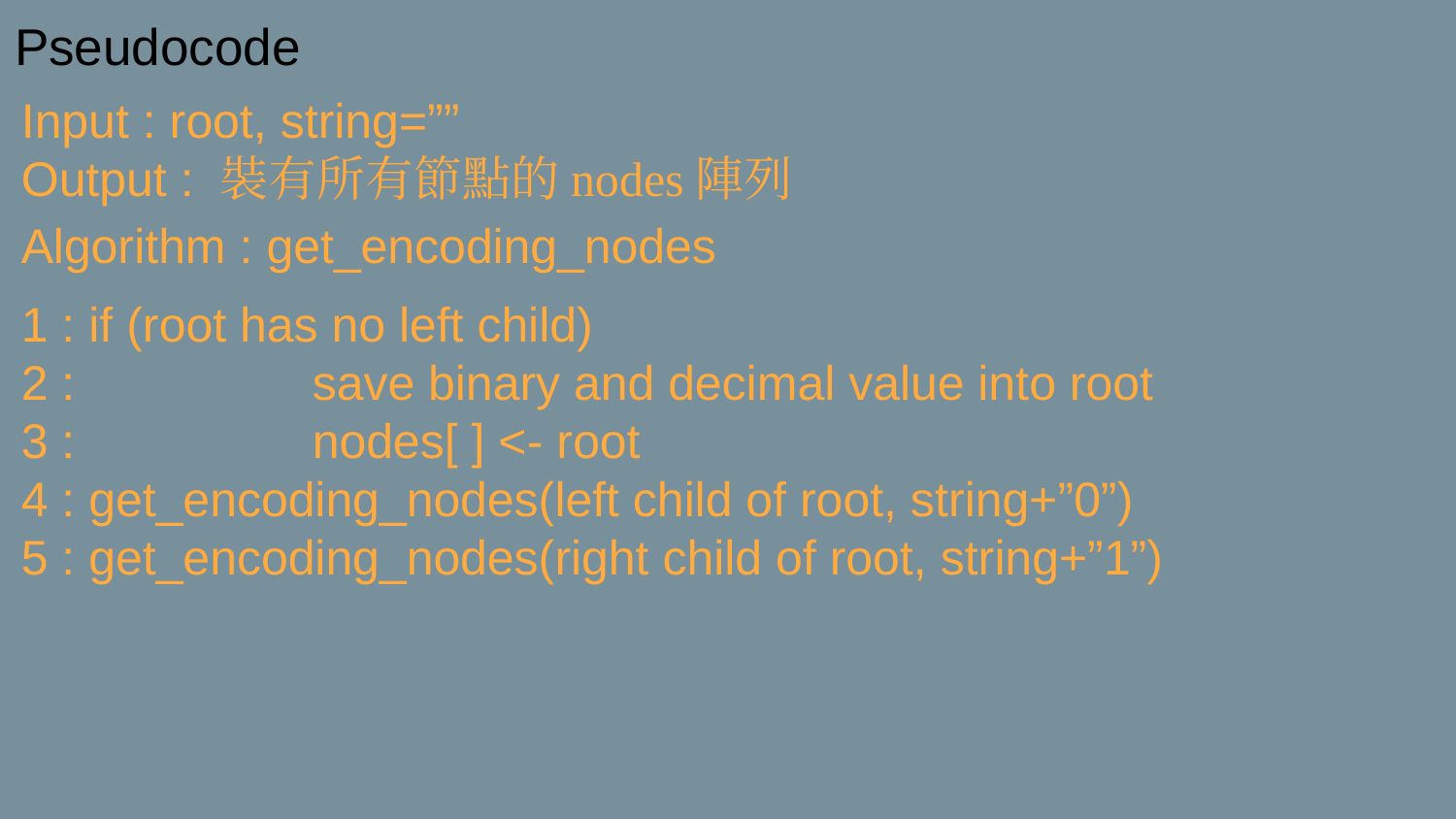

# Pseudocode
Input : root, string=””
Output : 裝有所有節點的nodes陣列
Algorithm : get_encoding_nodes
1 : if (root has no left child)
2 : 		save binary and decimal value into root
3 : 		nodes[ ] <- root
4 : get_encoding_nodes(left child of root, string+”0”)
5 : get_encoding_nodes(right child of root, string+”1”)